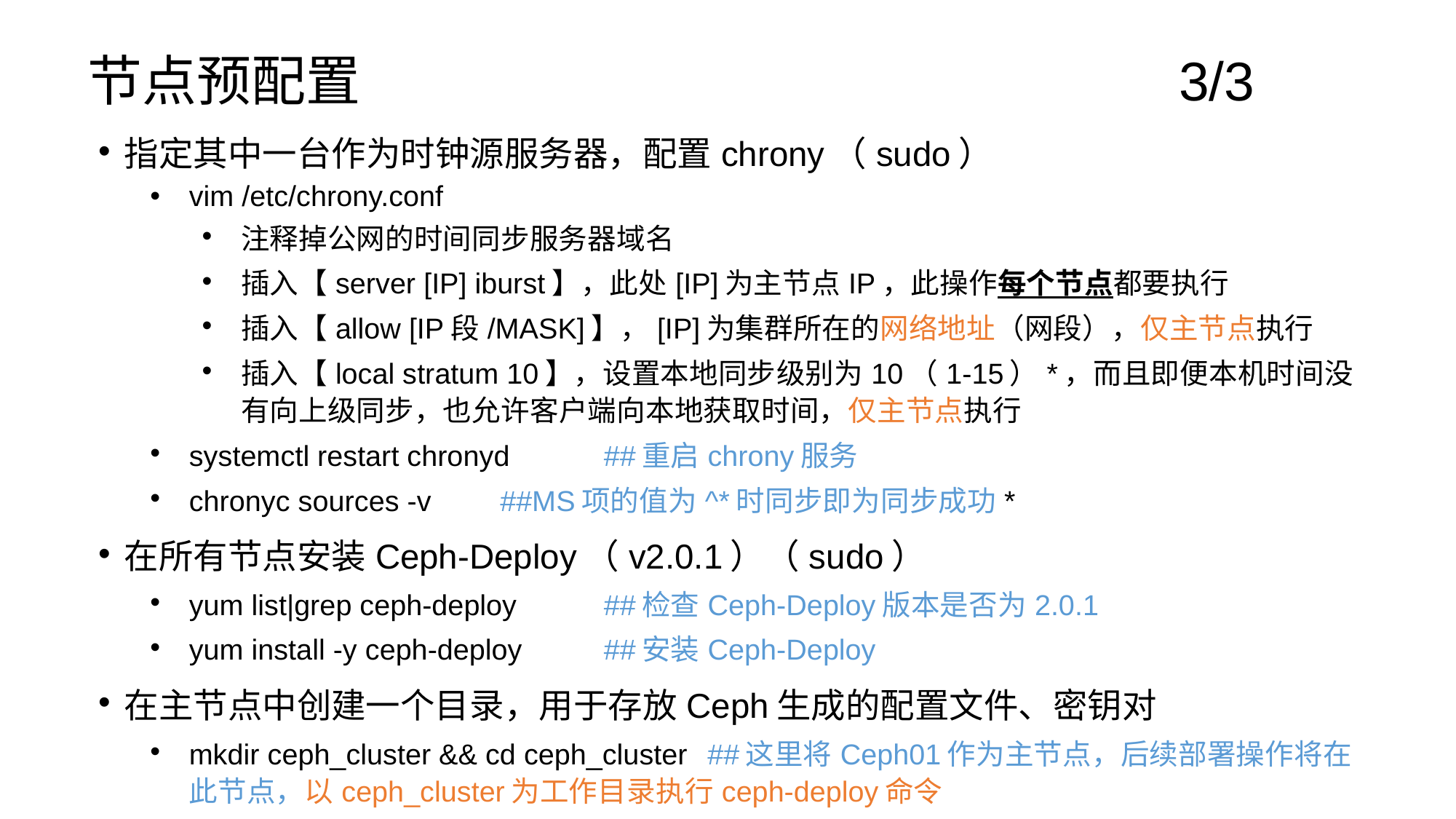

# 节点预配置								3/3
指定其中一台作为时钟源服务器，配置chrony（sudo）
vim /etc/chrony.conf
注释掉公网的时间同步服务器域名
插入【server [IP] iburst】，此处[IP]为主节点IP，此操作每个节点都要执行
插入【allow [IP段/MASK]】，[IP]为集群所在的网络地址（网段），仅主节点执行
插入【local stratum 10】，设置本地同步级别为10（1-15）*，而且即便本机时间没有向上级同步，也允许客户端向本地获取时间，仅主节点执行
systemctl restart chronyd		##重启chrony服务
chronyc sources -v			##MS项的值为^*时同步即为同步成功*
在所有节点安装Ceph-Deploy（v2.0.1）（sudo）
yum list|grep ceph-deploy		##检查Ceph-Deploy版本是否为2.0.1
yum install -y ceph-deploy		##安装Ceph-Deploy
在主节点中创建一个目录，用于存放Ceph生成的配置文件、密钥对
mkdir ceph_cluster && cd ceph_cluster	##这里将Ceph01作为主节点，后续部署操作将在此节点，以ceph_cluster为工作目录执行ceph-deploy命令